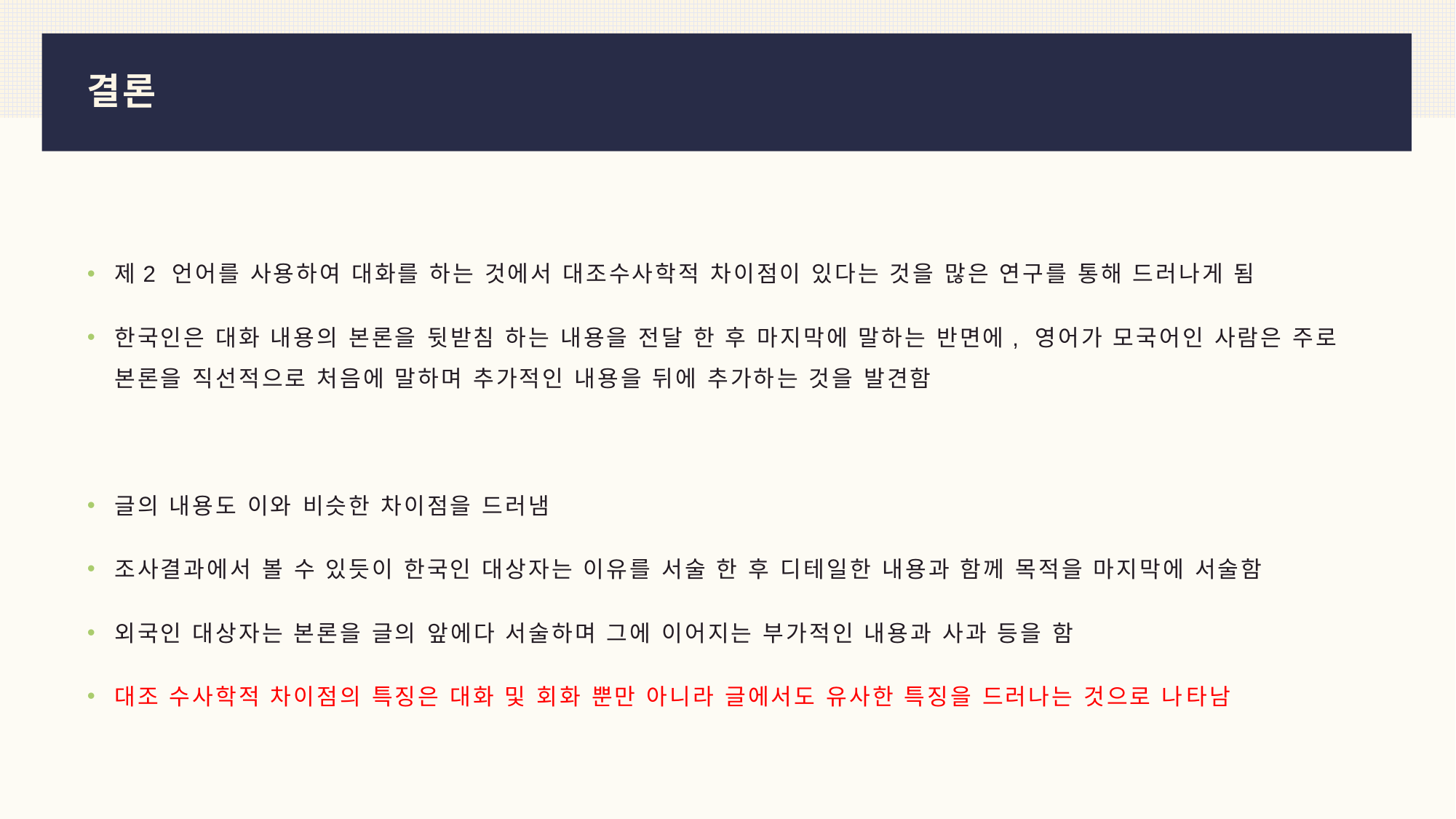

# 결론
제2 언어를 사용하여 대화를 하는 것에서 대조수사학적 차이점이 있다는 것을 많은 연구를 통해 드러나게 됨
한국인은 대화 내용의 본론을 뒷받침 하는 내용을 전달 한 후 마지막에 말하는 반면에, 영어가 모국어인 사람은 주로 본론을 직선적으로 처음에 말하며 추가적인 내용을 뒤에 추가하는 것을 발견함

글의 내용도 이와 비슷한 차이점을 드러냄
조사결과에서 볼 수 있듯이 한국인 대상자는 이유를 서술 한 후 디테일한 내용과 함께 목적을 마지막에 서술함
외국인 대상자는 본론을 글의 앞에다 서술하며 그에 이어지는 부가적인 내용과 사과 등을 함
대조 수사학적 차이점의 특징은 대화 및 회화 뿐만 아니라 글에서도 유사한 특징을 드러나는 것으로 나타남